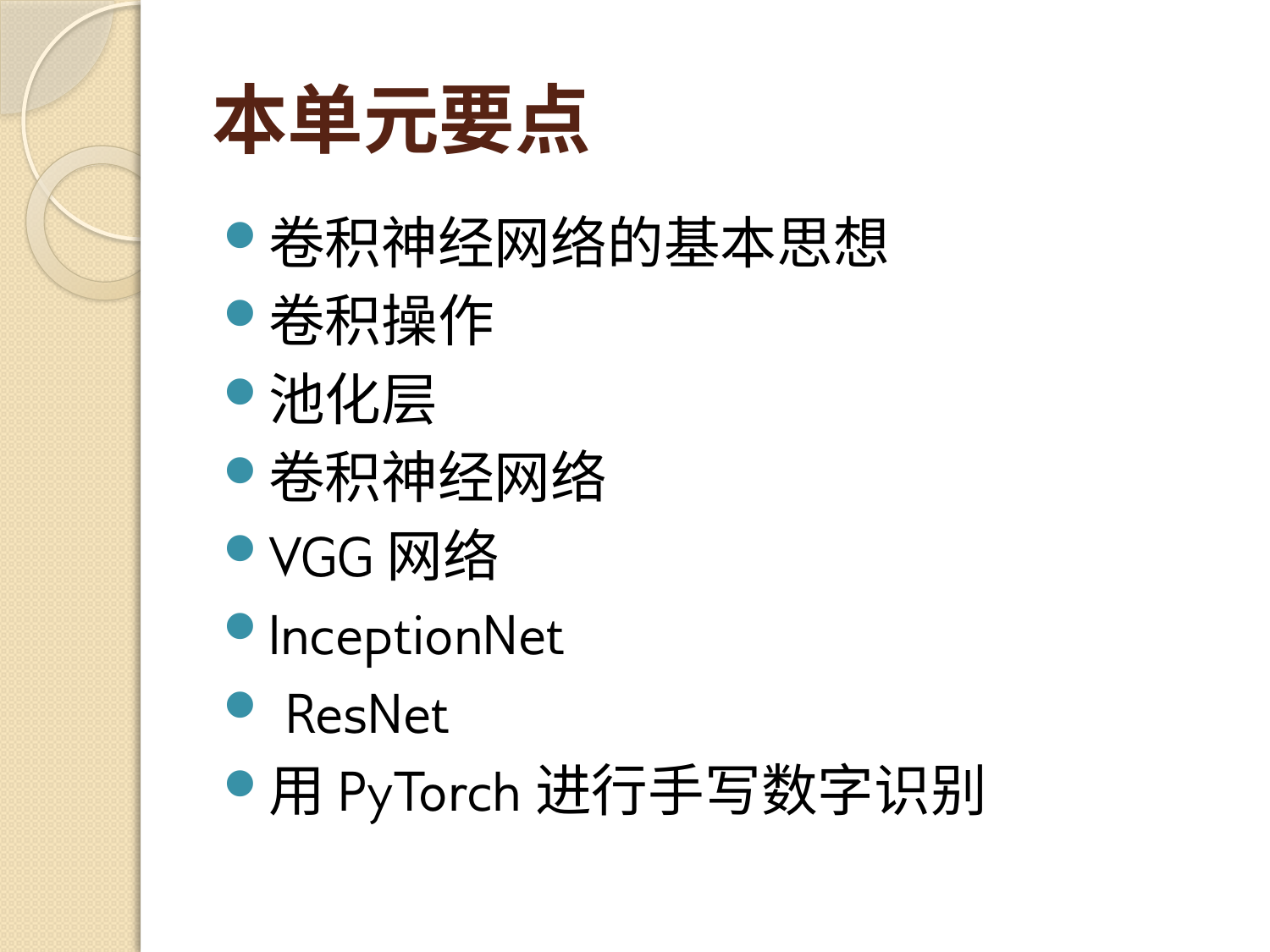

# 本单元要点
卷积神经网络的基本思想
卷积操作
池化层
卷积神经网络
VGG网络
InceptionNet
 ResNet
用PyTorch进行手写数字识别